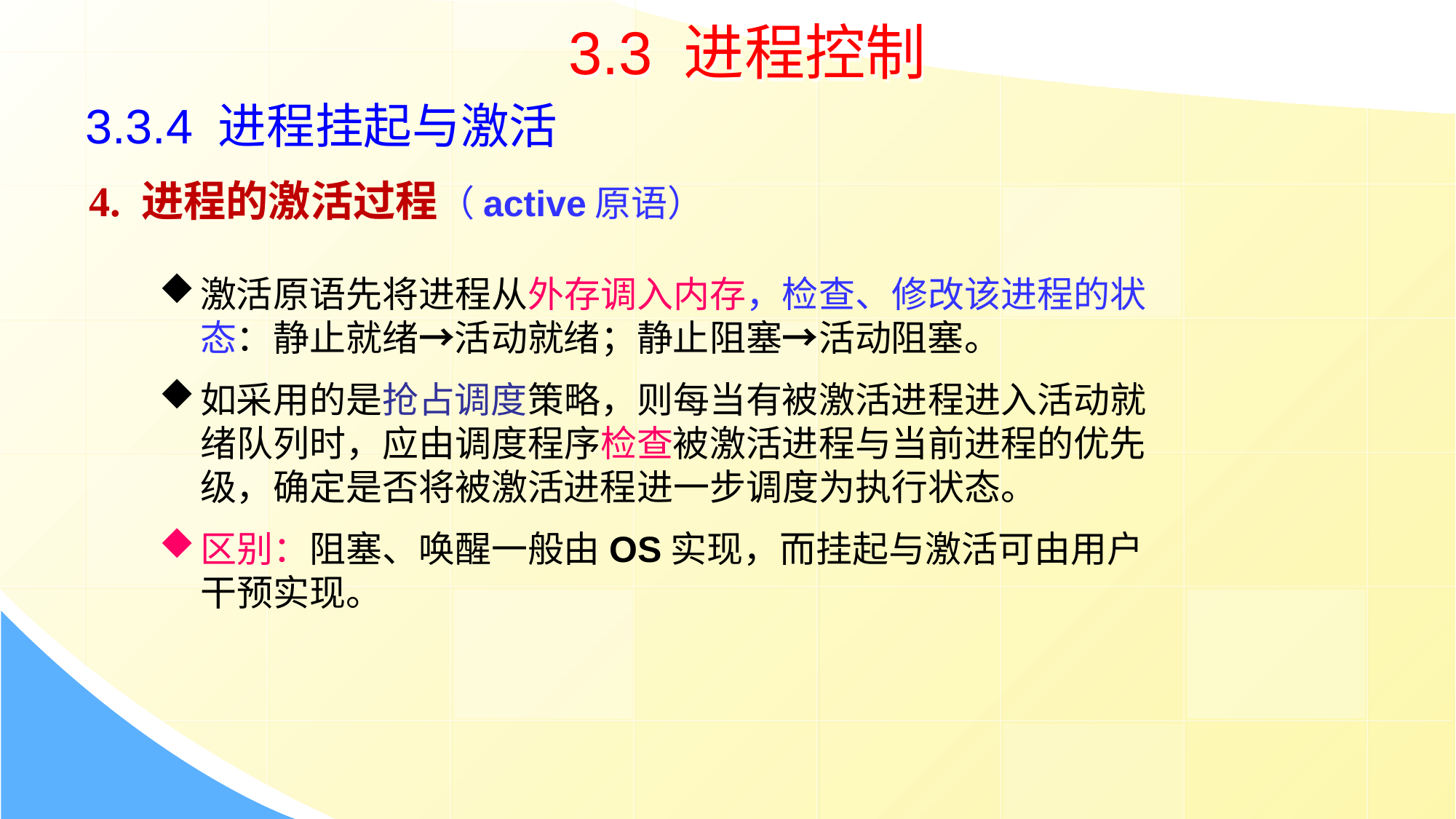

3.3 进程控制
3.3.4 进程挂起与激活
4. 进程的激活过程（active原语）
激活原语先将进程从外存调入内存，检查、修改该进程的状态：静止就绪→活动就绪；静止阻塞→活动阻塞。
如采用的是抢占调度策略，则每当有被激活进程进入活动就绪队列时，应由调度程序检查被激活进程与当前进程的优先级，确定是否将被激活进程进一步调度为执行状态。
区别：阻塞、唤醒一般由OS实现，而挂起与激活可由用户干预实现。